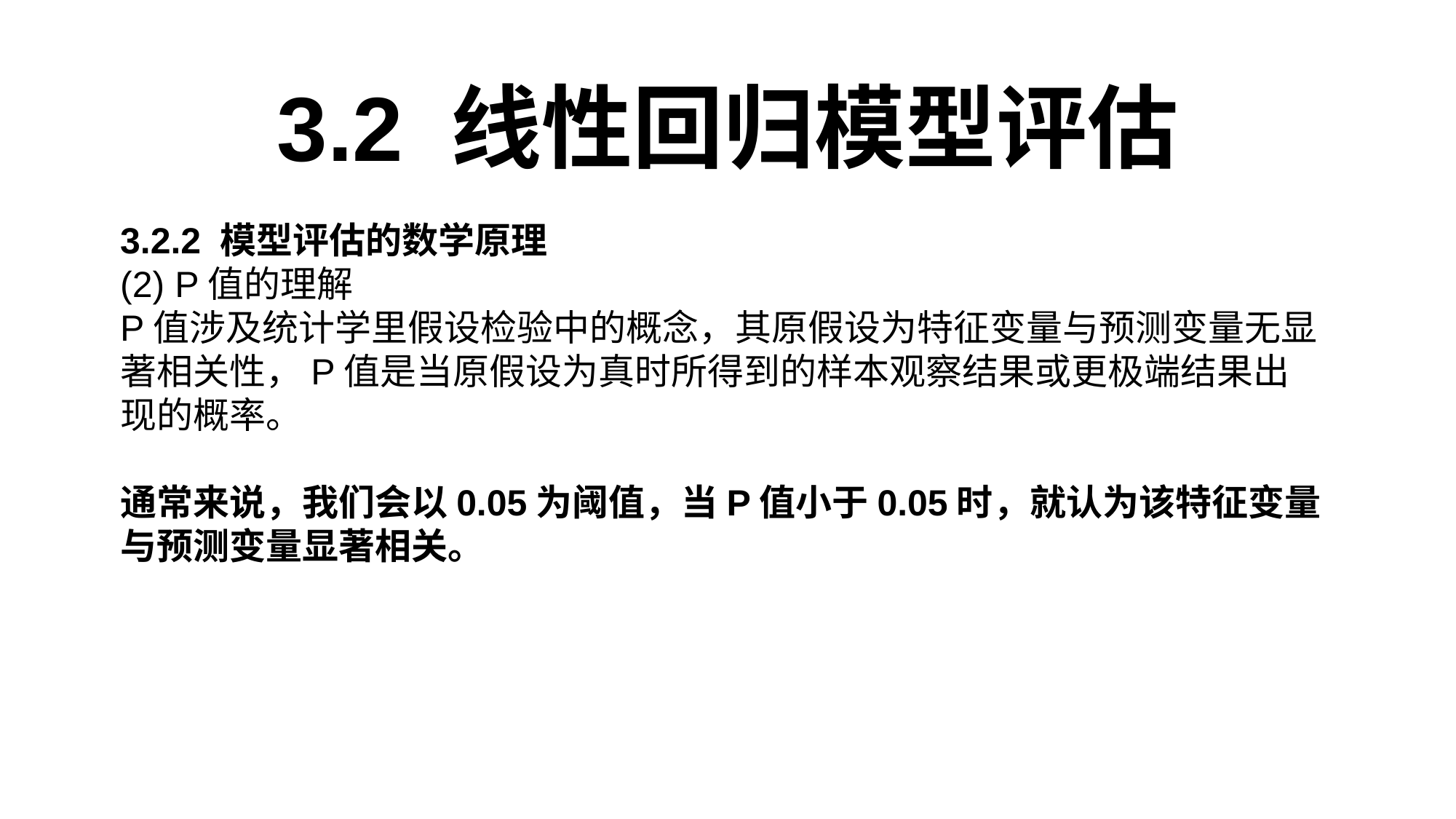

3.2 线性回归模型评估

3.2.2 模型评估的数学原理
(2) P值的理解
P值涉及统计学里假设检验中的概念，其原假设为特征变量与预测变量无显著相关性，P值是当原假设为真时所得到的样本观察结果或更极端结果出现的概率。

通常来说，我们会以0.05为阈值，当P值小于0.05时，就认为该特征变量与预测变量显著相关。